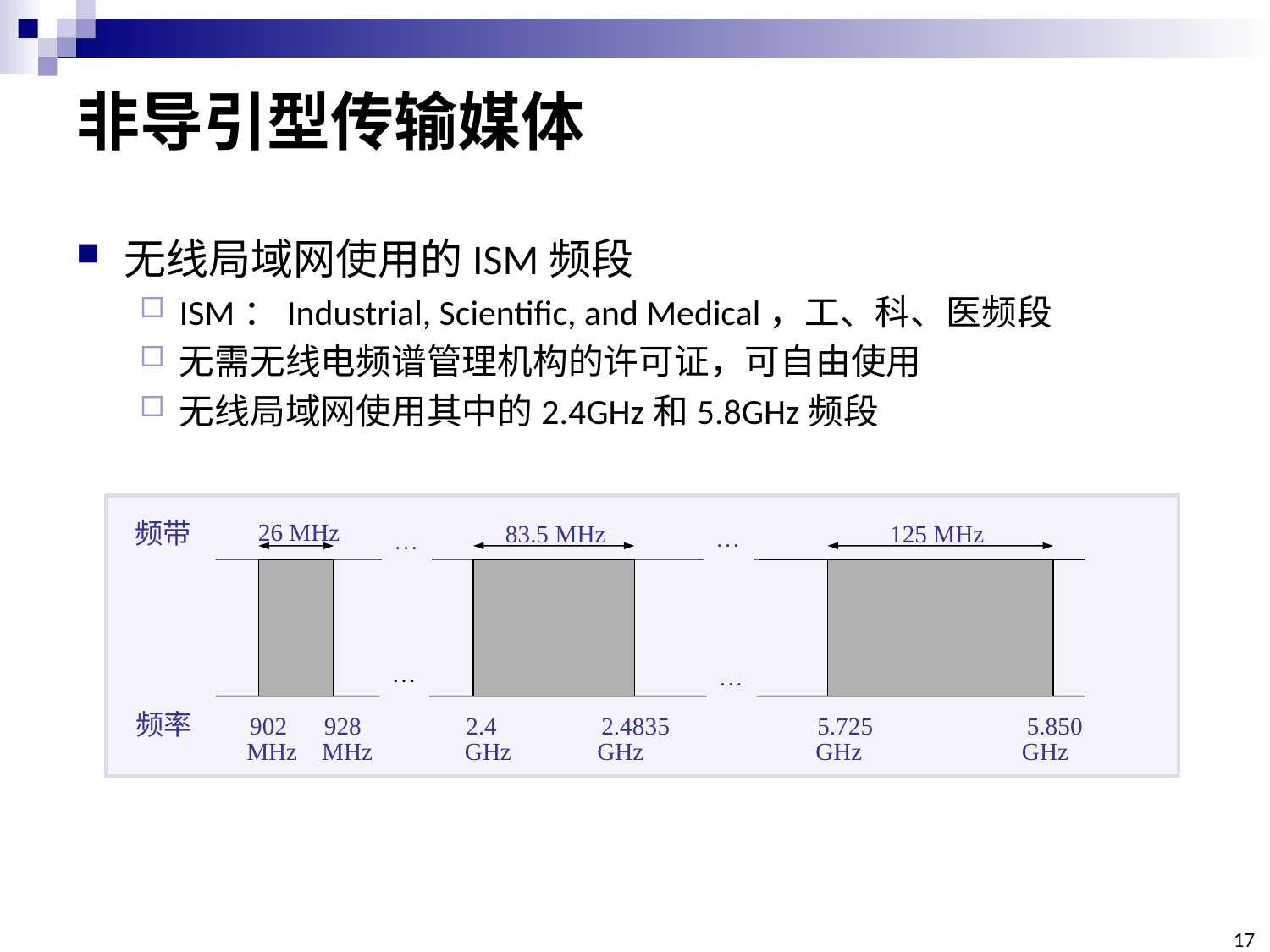

# 非导引型传输媒体
无线局域网使用的ISM频段
ISM：Industrial, Scientific, and Medical，工、科、医频段
无需无线电频谱管理机构的许可证，可自由使用
无线局域网使用其中的2.4GHz和5.8GHz频段

26 MHz
83.5 MHz
125 MHz
频带
…
…

…
…

频率        902      928                 2.4                 2.4835                        5.725                         5.850
                  MHz    MHz               GHz              GHz                            GHz                          GHz
17